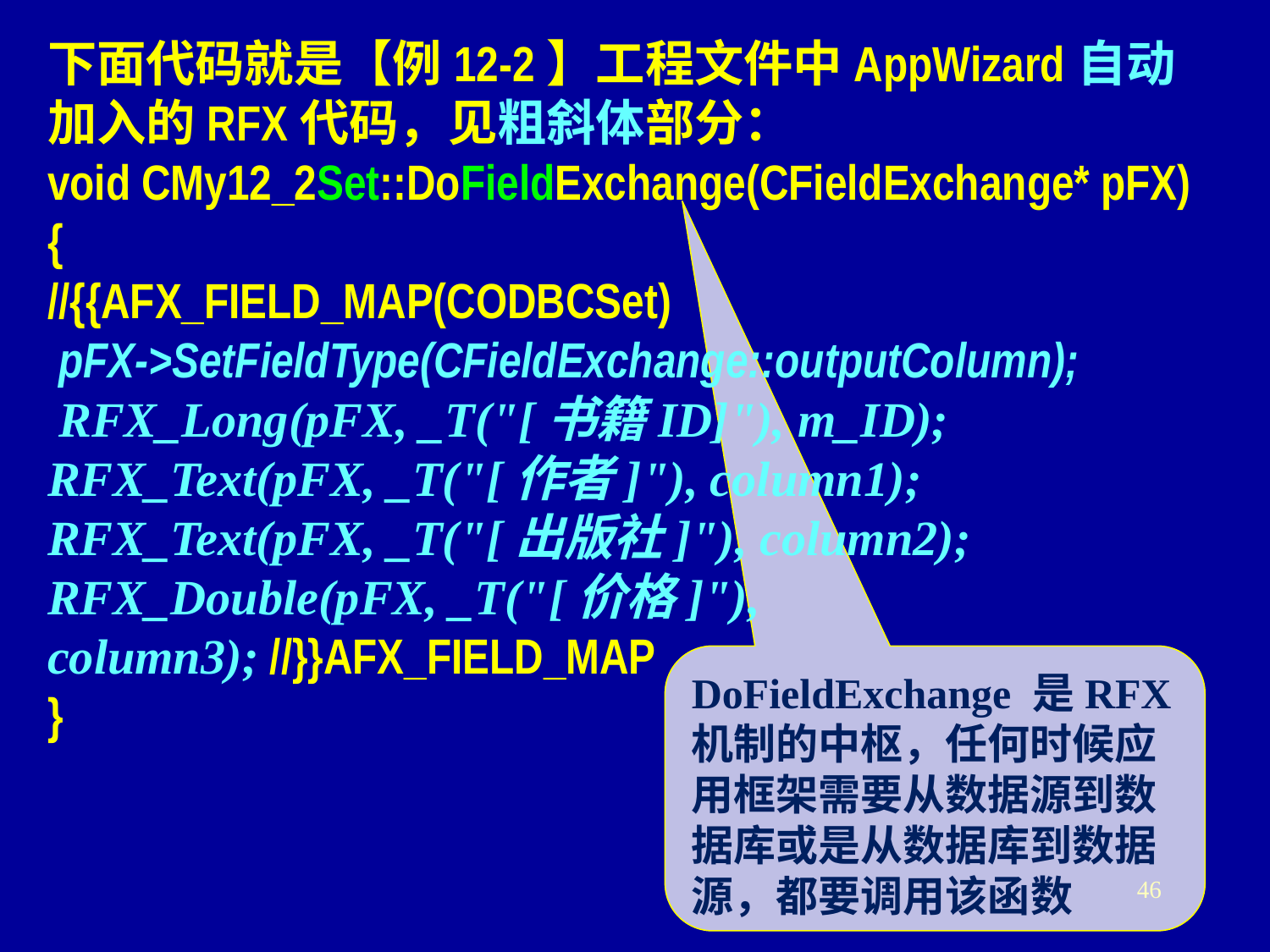

下面代码就是【例12-2】工程文件中AppWizard自动加入的RFX代码，见粗斜体部分：
void CMy12_2Set::DoFieldExchange(CFieldExchange* pFX)
{
//{{AFX_FIELD_MAP(CODBCSet)
 pFX->SetFieldType(CFieldExchange::outputColumn);
 RFX_Long(pFX, _T("[书籍ID]"), m_ID);
RFX_Text(pFX, _T("[作者]"), column1);
RFX_Text(pFX, _T("[出版社]"), column2);
RFX_Double(pFX, _T("[价格]"), column3); //}}AFX_FIELD_MAP
}
DoFieldExchange 是RFX机制的中枢，任何时候应用框架需要从数据源到数据库或是从数据库到数据源，都要调用该函数

46